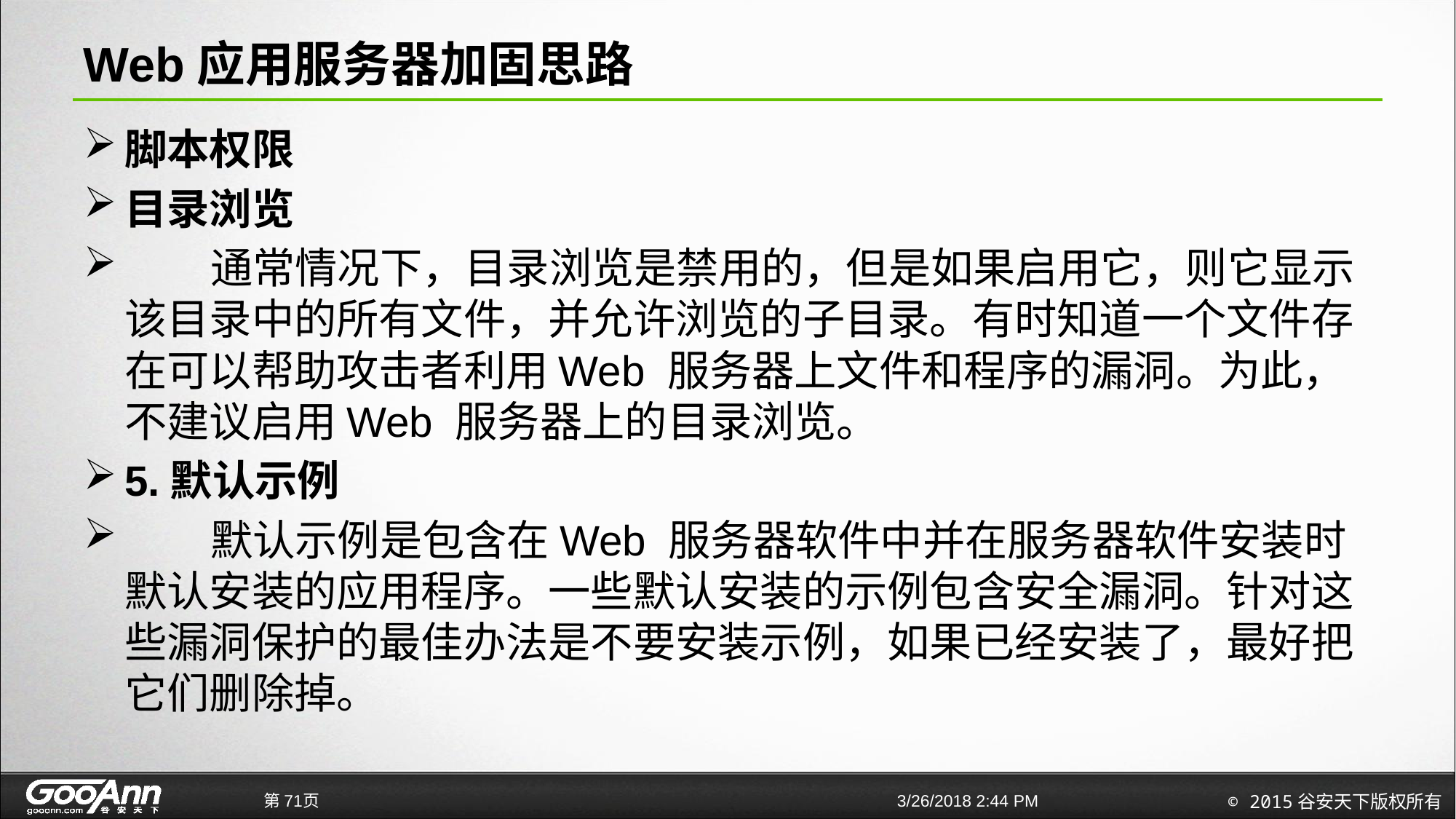

# Web应用服务器加固思路
脚本权限
目录浏览
        通常情况下，目录浏览是禁用的，但是如果启用它，则它显示该目录中的所有文件，并允许浏览的子目录。有时知道一个文件存在可以帮助攻击者利用Web 服务器上文件和程序的漏洞。为此，不建议启用Web 服务器上的目录浏览。
5.默认示例
        默认示例是包含在Web 服务器软件中并在服务器软件安装时默认安装的应用程序。一些默认安装的示例包含安全漏洞。针对这些漏洞保护的最佳办法是不要安装示例，如果已经安装了，最好把它们删除掉。